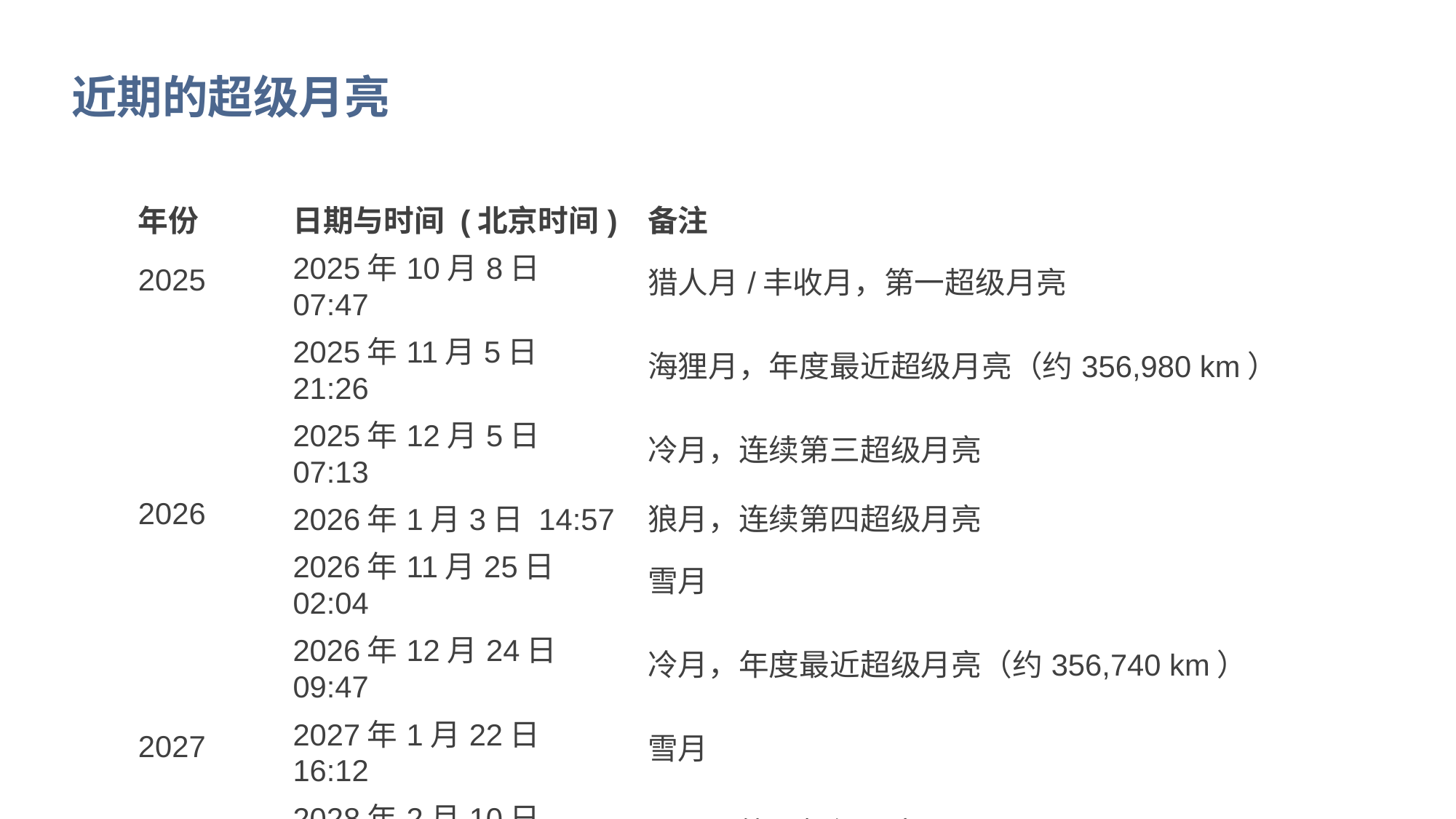

近期的超级月亮
| 年份 | 日期与时间 (北京时间) | 备注 |
| --- | --- | --- |
| 2025 | 2025年10月8日 07:47 | 猎人月/丰收月，第一超级月亮 |
|  | 2025年11月5日 21:26 | 海狸月，年度最近超级月亮（约356,980 km） |
|  | 2025年12月5日 07:13 | 冷月，连续第三超级月亮 |
| 2026 | 2026年1月3日 14:57 | 狼月，连续第四超级月亮 |
|  | 2026年11月25日 02:04 | 雪月 |
|  | 2026年12月24日 09:47 | 冷月，年度最近超级月亮（约356,740 km） |
| 2027 | 2027年1月22日 16:12 | 雪月 |
| 2028 | 2028年2月10日 20:22 | 雪月，第一超级月亮 |
|  | 2028年3月11日 04:57 | 蠕虫月 |